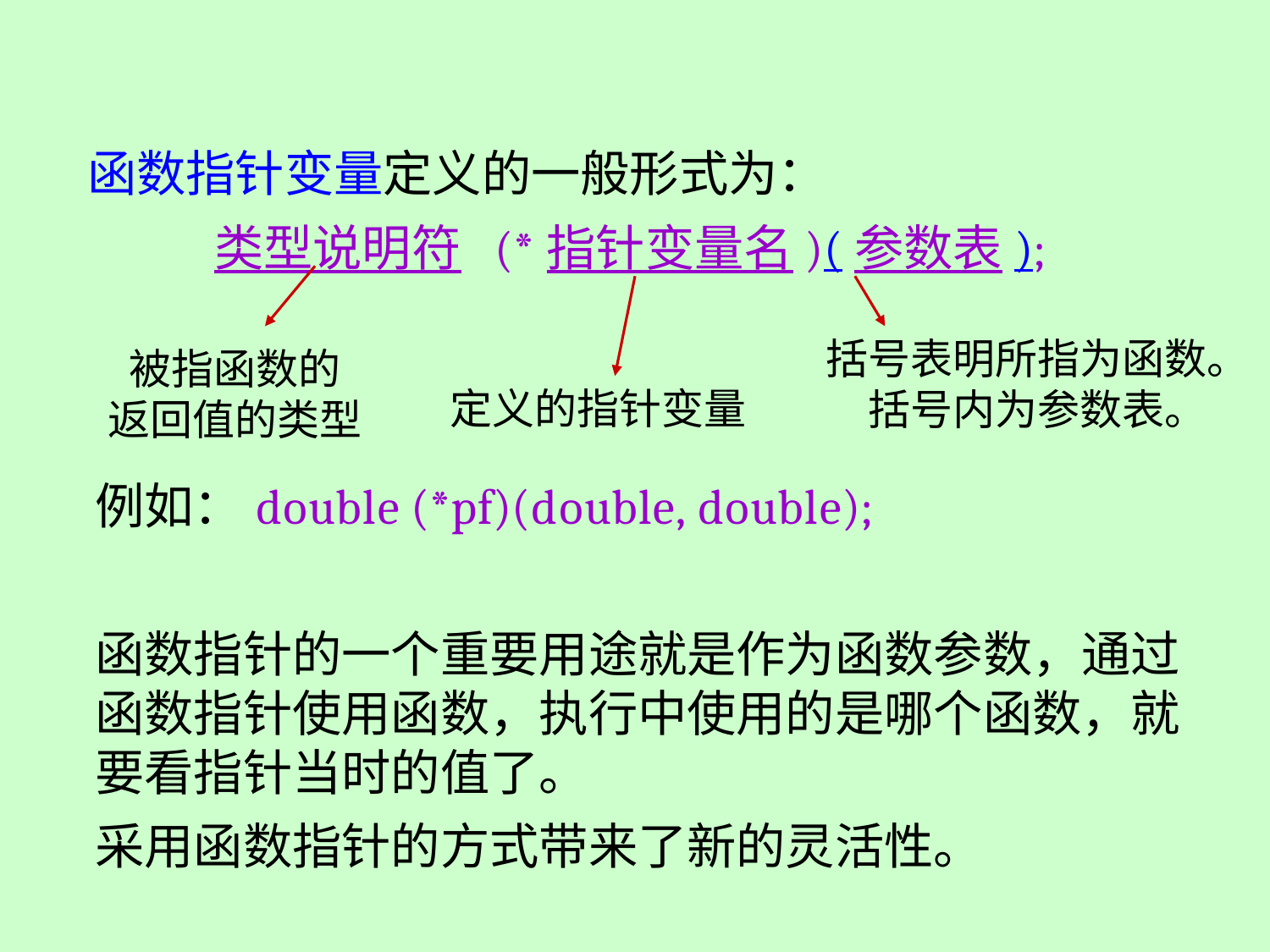

函数指针变量定义的一般形式为：
	类型说明符  (*指针变量名)(参数表);

括号表明所指为函数。
括号内为参数表。
被指函数的
返回值的类型
定义的指针变量
例如：double (*pf)(double, double);

函数指针的一个重要用途就是作为函数参数，通过函数指针使用函数，执行中使用的是哪个函数，就要看指针当时的值了。
采用函数指针的方式带来了新的灵活性。